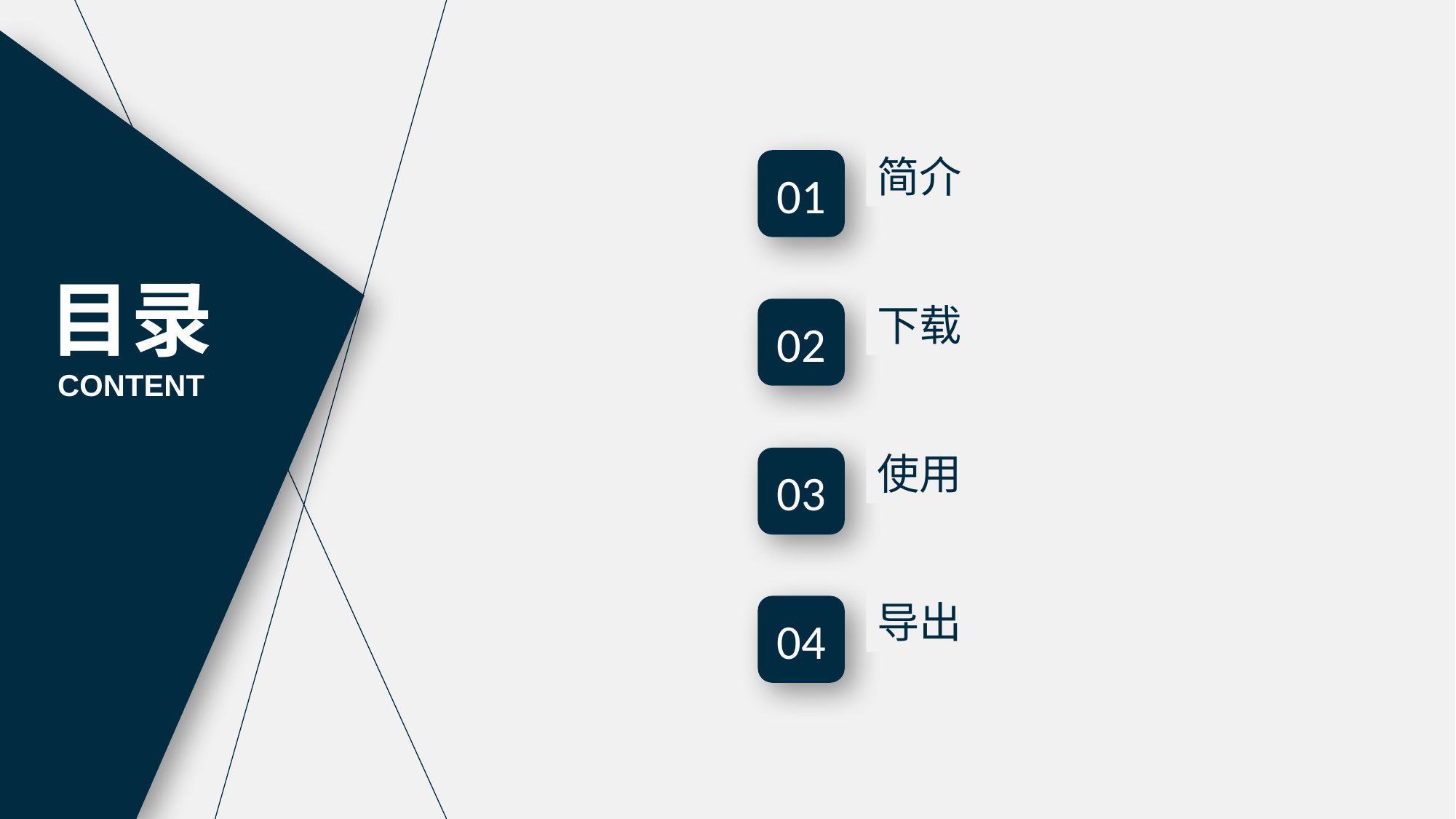

简介

01
目录
CONTENT
下载

02
使用

03
导出

04